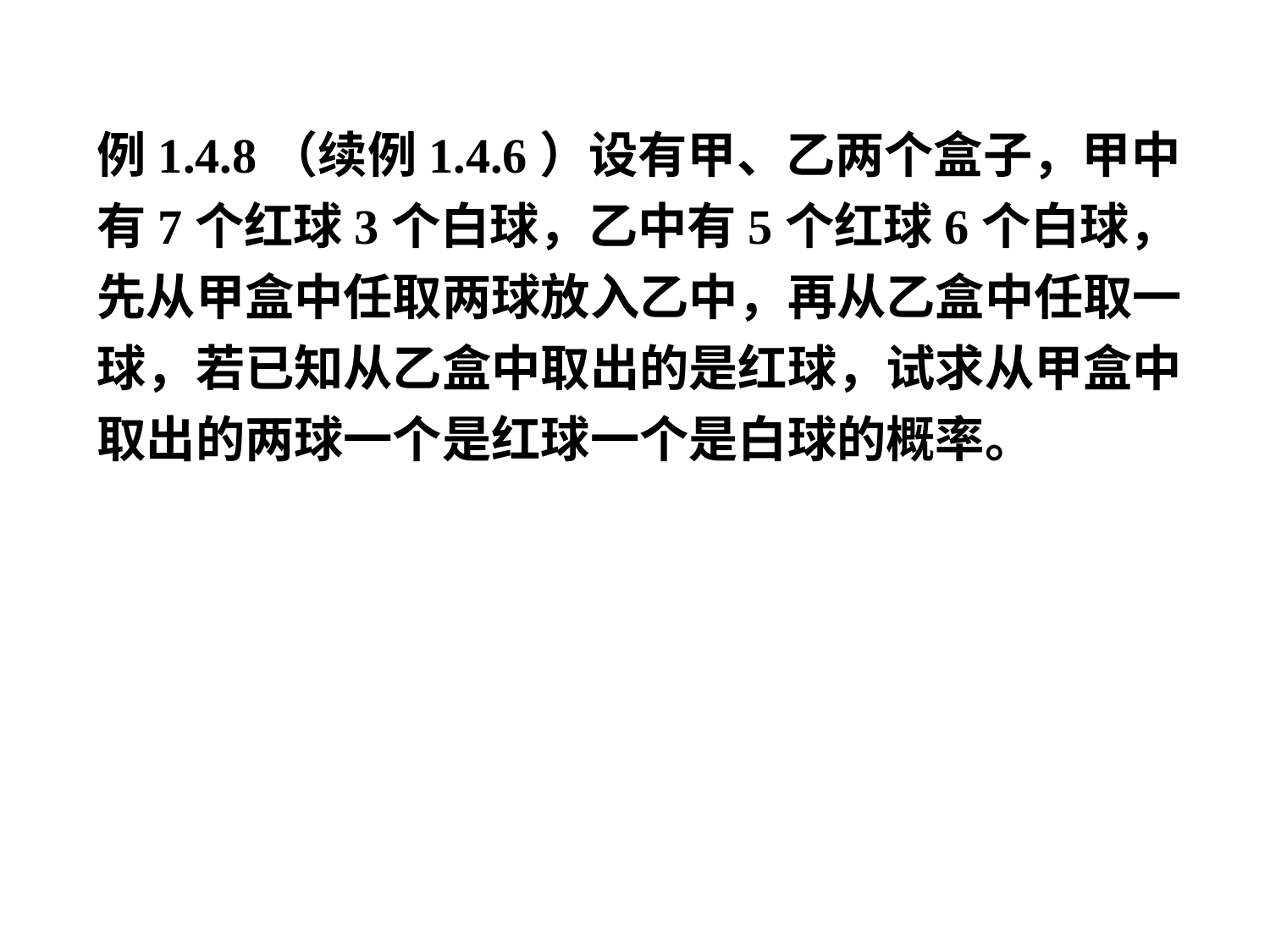

例1.4.8（续例1.4.6）设有甲、乙两个盒子，甲中有7个红球3个白球，乙中有5个红球6个白球，先从甲盒中任取两球放入乙中，再从乙盒中任取一球，若已知从乙盒中取出的是红球，试求从甲盒中取出的两球一个是红球一个是白球的概率。